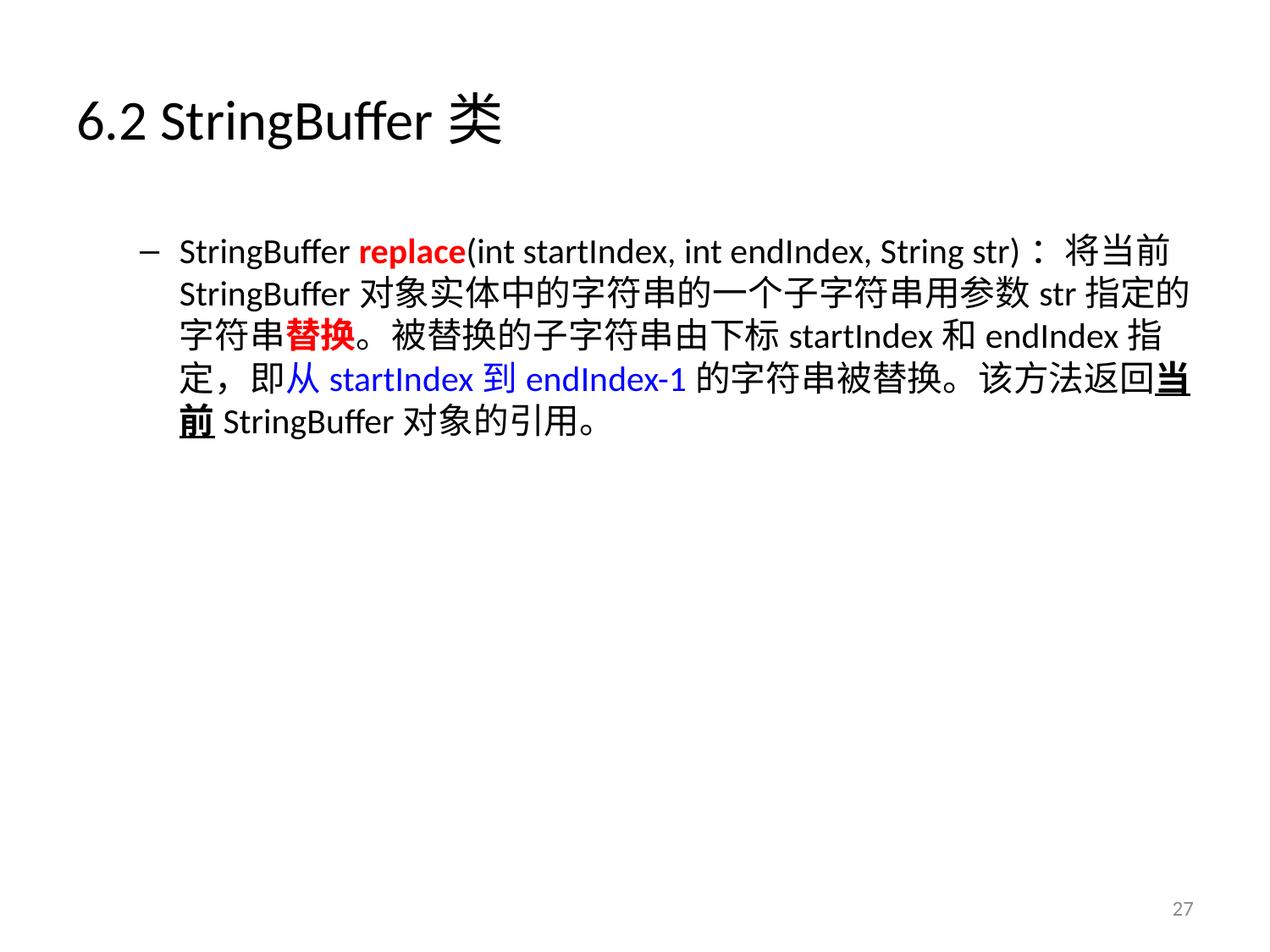

# 6.2 StringBuffer类
StringBuffer replace(int startIndex, int endIndex, String str)：将当前StringBuffer对象实体中的字符串的一个子字符串用参数str指定的字符串替换。被替换的子字符串由下标startIndex和endIndex指定，即从startIndex到endIndex-1的字符串被替换。该方法返回当前StringBuffer对象的引用。

27